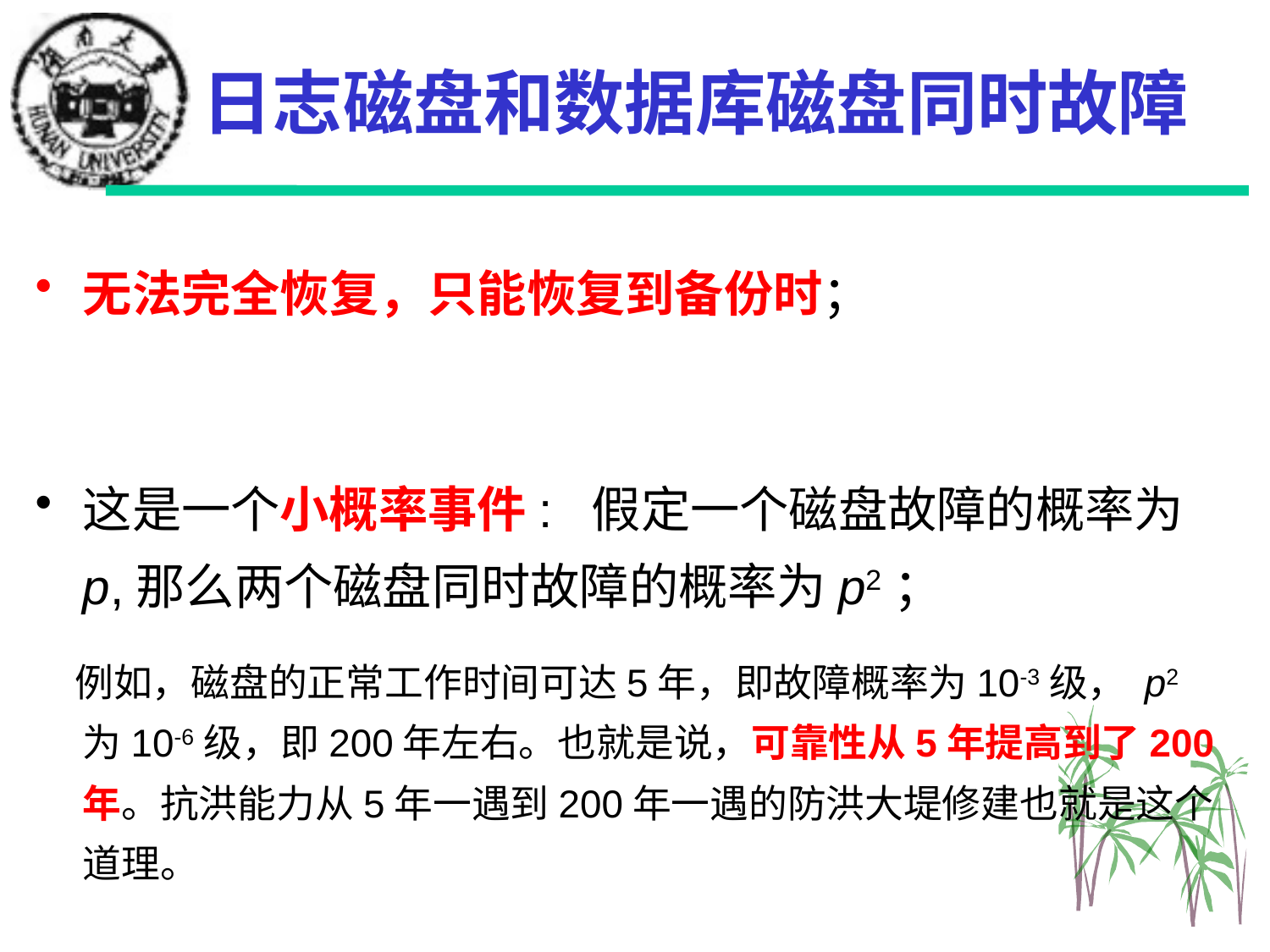

# 日志磁盘和数据库磁盘同时故障
无法完全恢复，只能恢复到备份时；

这是一个小概率事件:  假定一个磁盘故障的概率为p,那么两个磁盘同时故障的概率为p2；
    例如，磁盘的正常工作时间可达5年，即故障概率为10-3级， p2为10-6级，即200年左右。也就是说，可靠性从5年提高到了200年。抗洪能力从5年一遇到200年一遇的防洪大堤修建也就是这个道理。